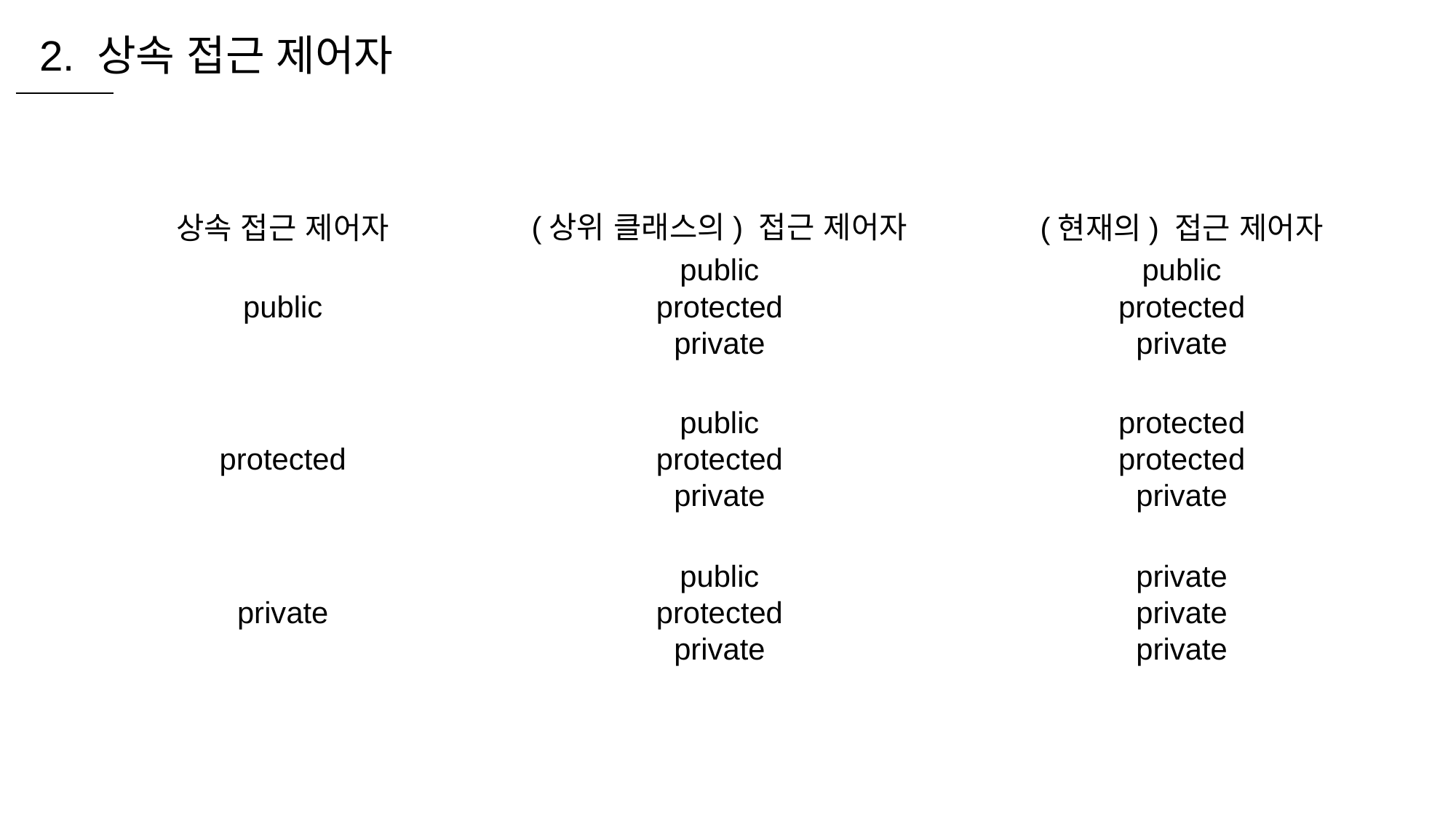

2. 상속 접근 제어자
(상위 클래스의) 접근 제어자
상속 접근 제어자
(현재의) 접근 제어자

public

public
protected
private
public
protected
private

protected

public
protected
private
protected
protected
private

private

public
protected
private
private
private
private